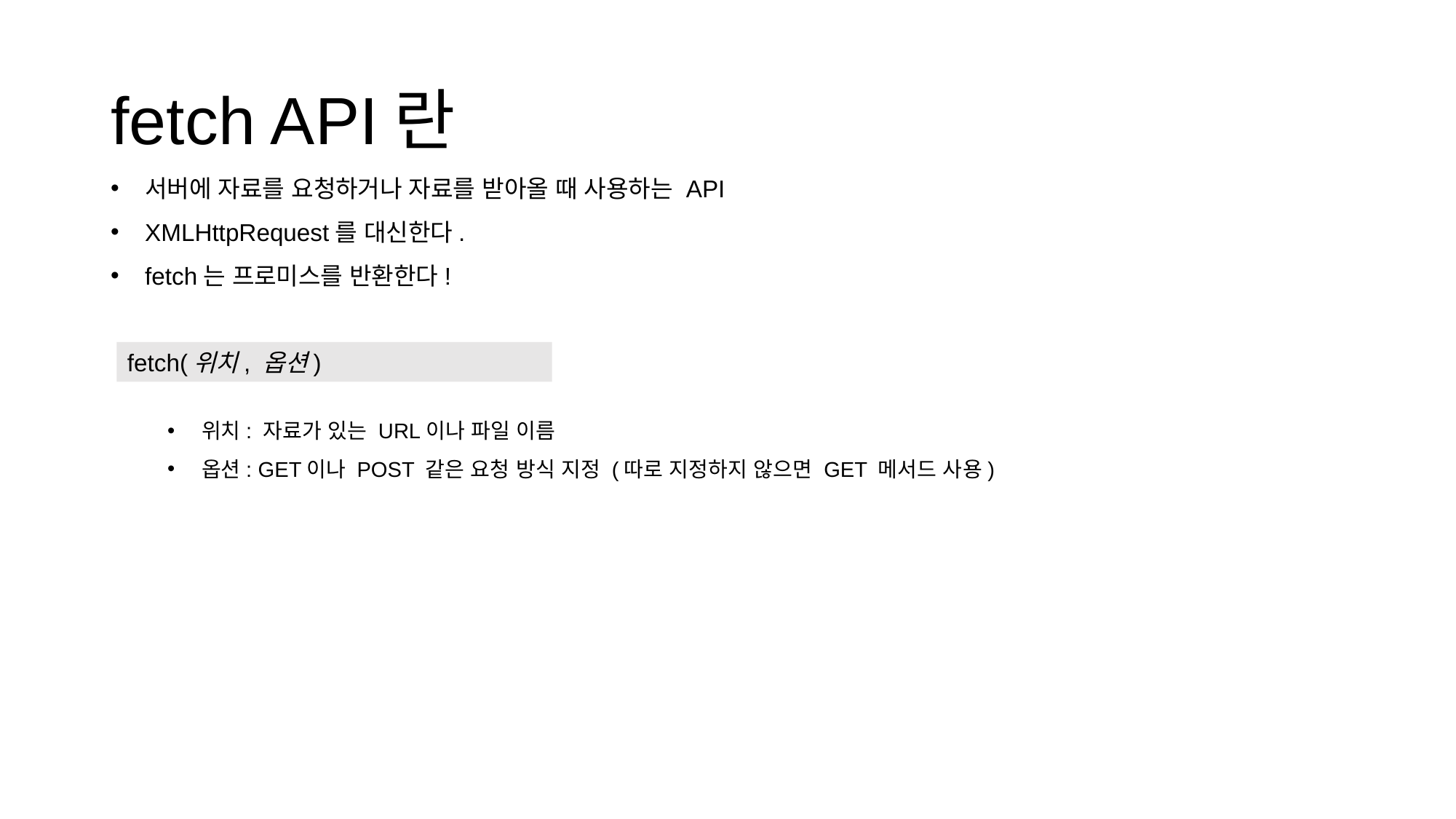

# fetch API란
서버에 자료를 요청하거나 자료를 받아올 때 사용하는 API
XMLHttpRequest를 대신한다.
fetch는 프로미스를 반환한다!
fetch(위치, 옵션)
위치: 자료가 있는 URL이나 파일 이름
옵션: GET이나 POST 같은 요청 방식 지정 (따로 지정하지 않으면 GET 메서드 사용)